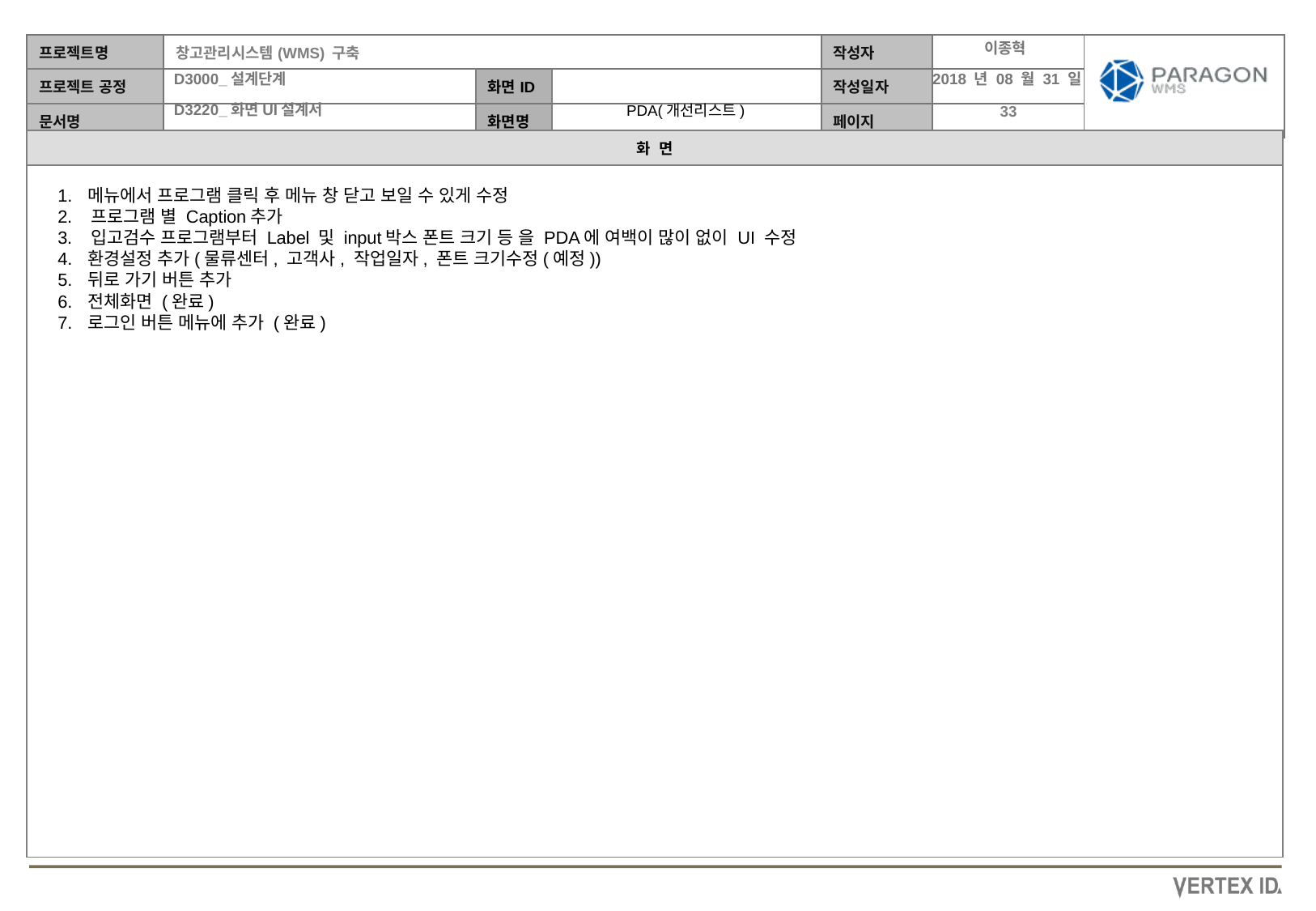

이종혁
2018 년 08 월 31 일
PDA(개선리스트)
메뉴에서 프로그램 클릭 후 메뉴 창 닫고 보일 수 있게 수정
2.   프로그램 별 Caption추가
3.   입고검수 프로그램부터 Label 및 input박스 폰트 크기 등 을 PDA에 여백이 많이 없이 UI 수정
환경설정 추가(물류센터, 고객사, 작업일자, 폰트 크기수정(예정))
뒤로 가기 버튼 추가
전체화면 (완료)
로그인 버튼 메뉴에 추가 (완료)